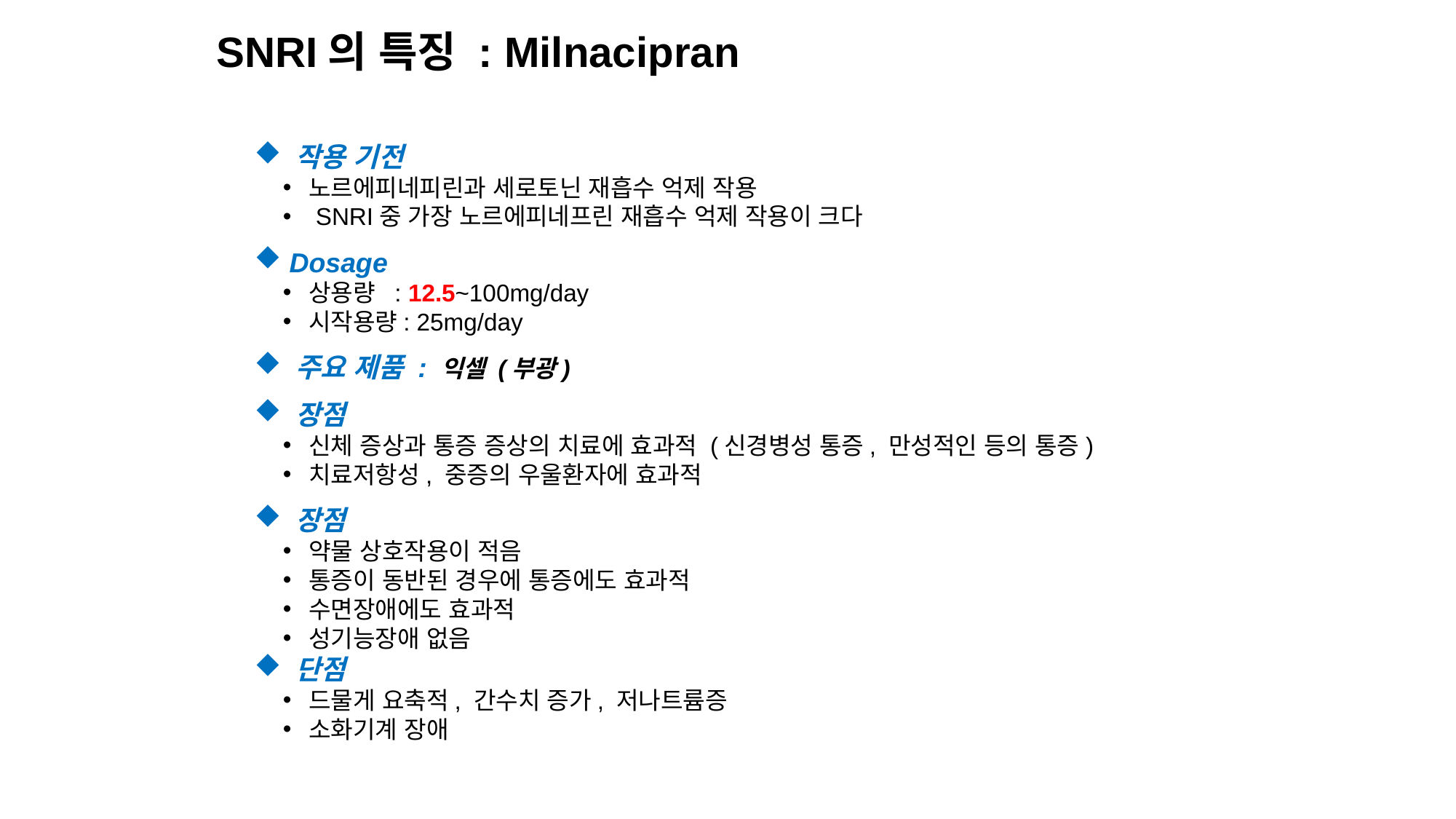

SNRI의 특징 : Milnacipran
 작용 기전
노르에피네피린과 세로토닌 재흡수 억제 작용
 SNRI중 가장 노르에피네프린 재흡수 억제 작용이 크다

 Dosage
상용량  : 12.5~100mg/day
시작용량: 25mg/day

 주요 제품 : 익셀 (부광)

 장점
신체 증상과 통증 증상의 치료에 효과적 (신경병성 통증, 만성적인 등의 통증)
치료저항성, 중증의 우울환자에 효과적

 장점
약물 상호작용이 적음
통증이 동반된 경우에 통증에도 효과적
수면장애에도 효과적
성기능장애 없음
 단점
드물게 요축적, 간수치 증가, 저나트륨증
소화기계 장애